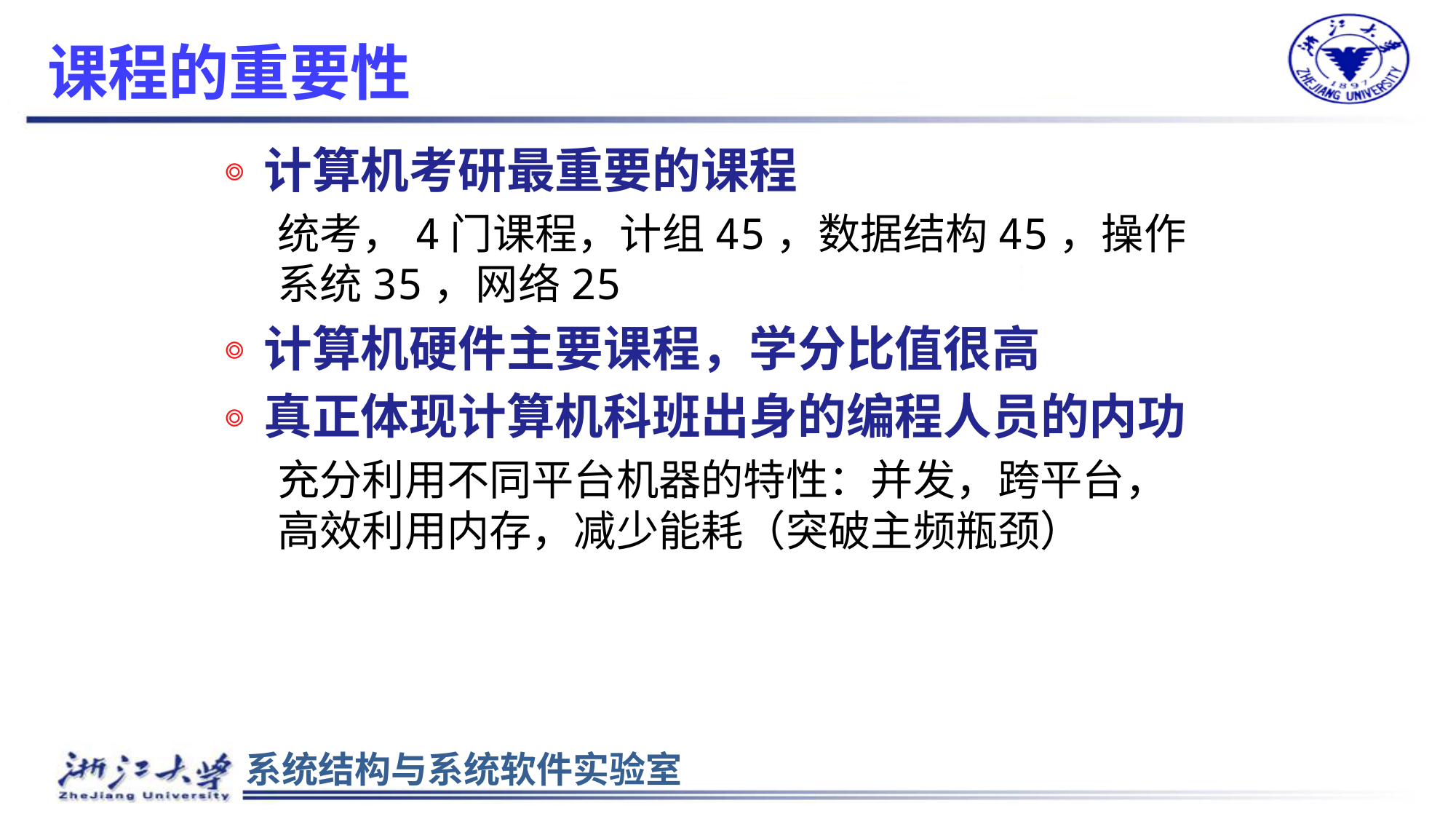

# 课程的重要性
计算机考研最重要的课程
统考，4门课程，计组45，数据结构45，操作系统35，网络25
计算机硬件主要课程，学分比值很高
真正体现计算机科班出身的编程人员的内功
充分利用不同平台机器的特性：并发，跨平台，高效利用内存，减少能耗（突破主频瓶颈）